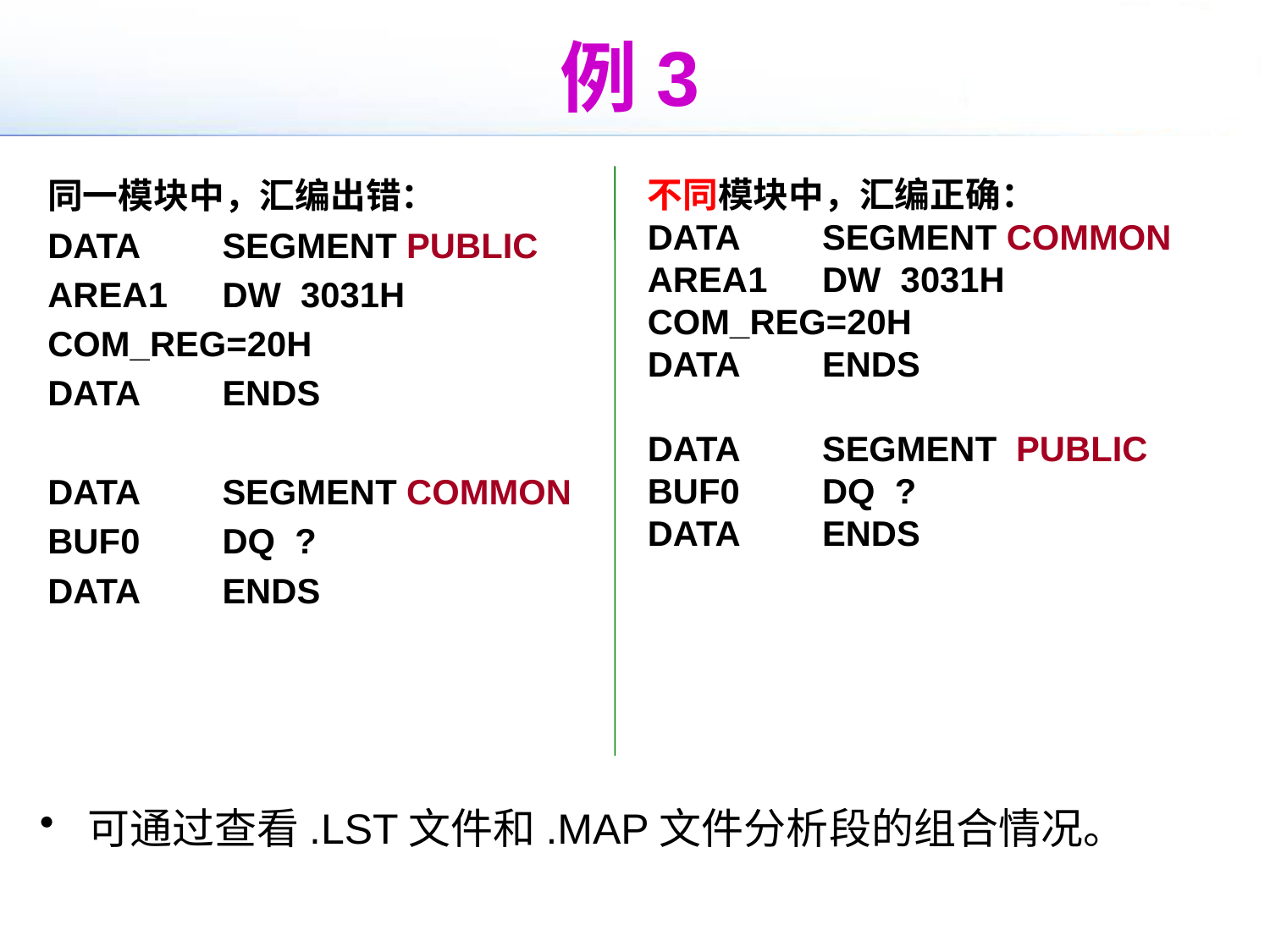

# 例3

不同模块中，汇编正确：
DATA	SEGMENT COMMON
AREA1	DW  3031H
COM_REG=20H
DATA	ENDS

DATA	SEGMENT  PUBLIC
BUF0	DQ  ?
DATA	ENDS
同一模块中，汇编出错：
DATA	SEGMENT PUBLIC
AREA1	DW  3031H
COM_REG=20H
DATA	ENDS

DATA	SEGMENT COMMON
BUF0	DQ  ?
DATA	ENDS
可通过查看.LST文件和.MAP文件分析段的组合情况。